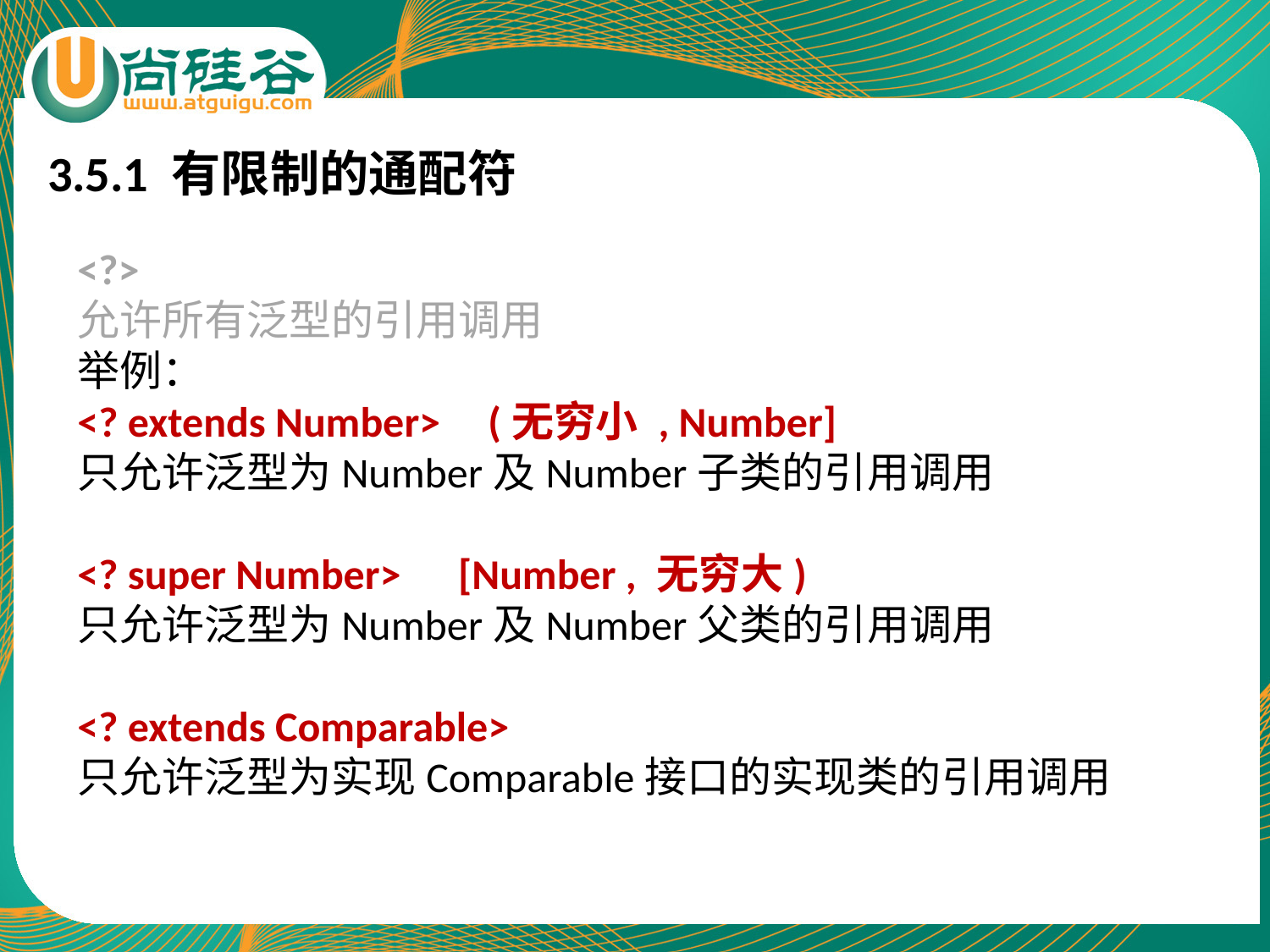

3.5.1 有限制的通配符
<?>
允许所有泛型的引用调用
举例：
<? extends Number>     (无穷小 , Number]
只允许泛型为Number及Number子类的引用调用

<? super Number>      [Number , 无穷大)
只允许泛型为Number及Number父类的引用调用

<? extends Comparable>
只允许泛型为实现Comparable接口的实现类的引用调用